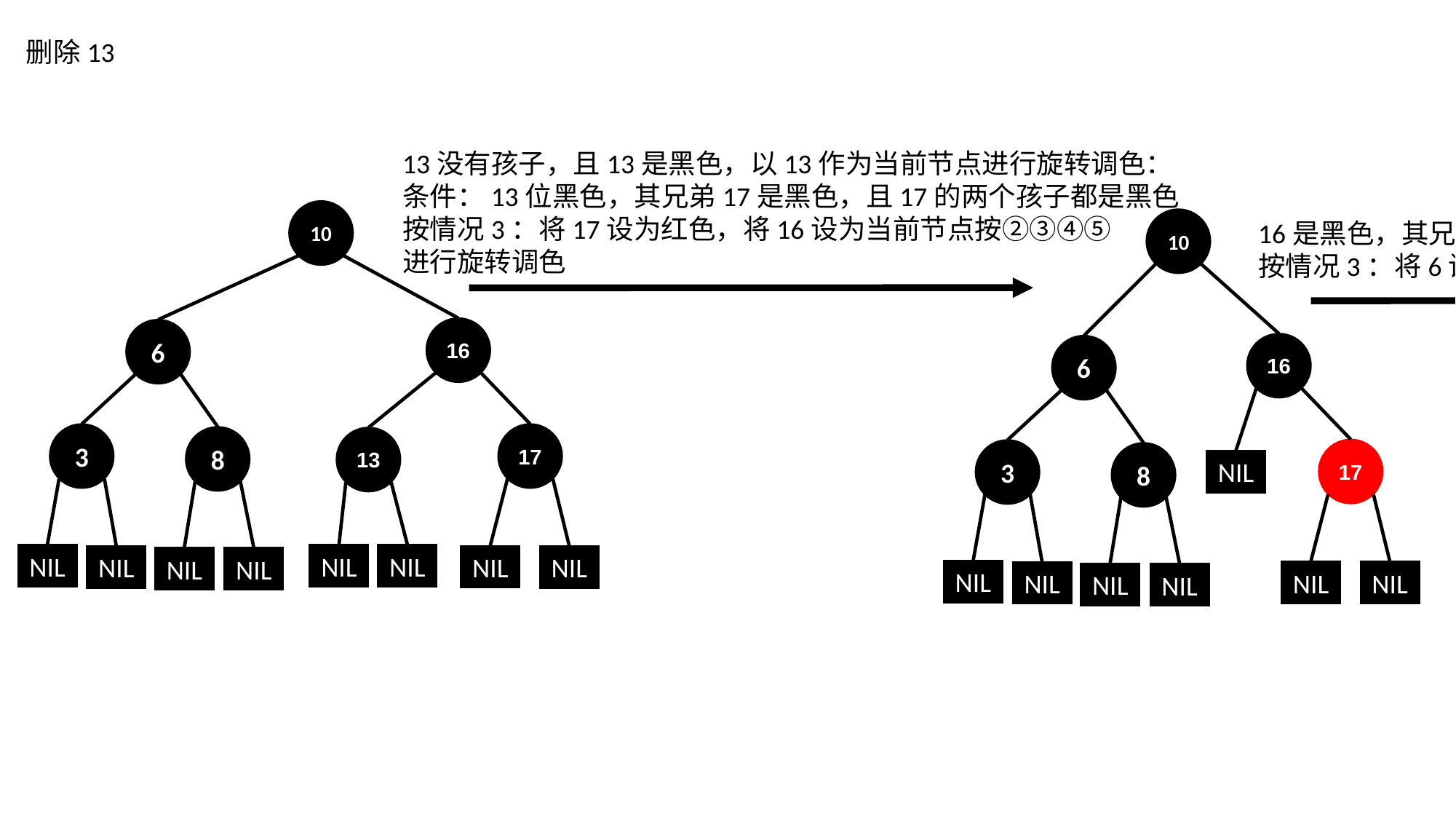

删除13
13没有孩子，且13是黑色，以13作为当前节点进行旋转调色：
条件：13位黑色，其兄弟17是黑色，且17的两个孩子都是黑色
按情况3：将17设为红色，将16设为当前节点按②③④⑤
进行旋转调色
10
10
16是黑色，其兄弟6位黑色，且6的两个孩子都是黑色，
按情况3：将6设为红色
10
16
6
16
6
16
6
3
17
8
13
17
3
8
NIL
17
3
8
NIL
NIL
NIL
NIL
NIL
NIL
NIL
NIL
NIL
NIL
NIL
NIL
NIL
NIL
NIL
NIL
NIL
NIL
NIL
NIL
NIL